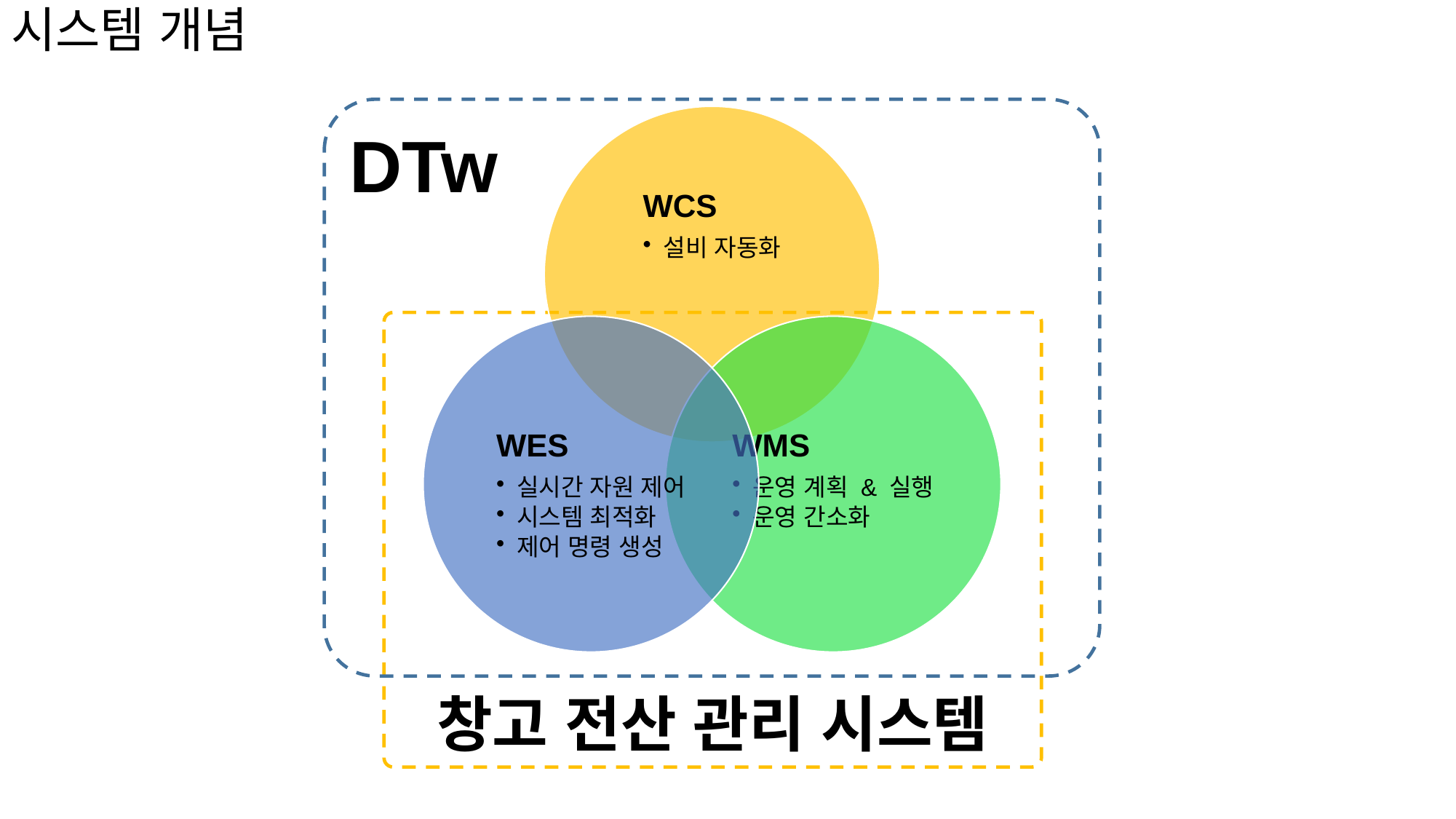

# 시스템 개념
WCS
설비 자동화

WMS
운영 계획 & 실행
운영 간소화

WES
실시간 자원 제어
시스템 최적화
제어 명령 생성
DTw
창고 전산 관리 시스템